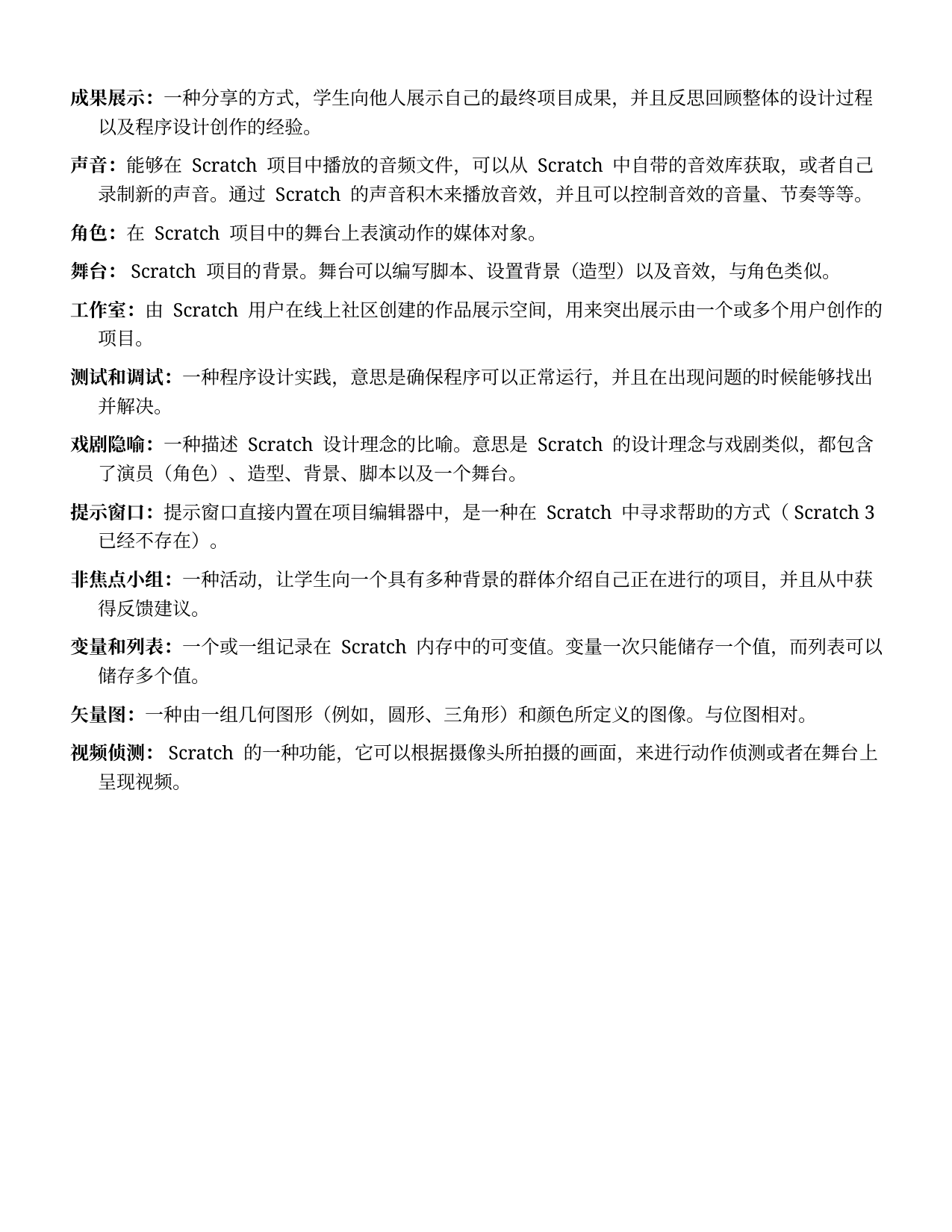

成果展示：一种分享的方式，学生向他人展示自己的最终项目成果，并且反思回顾整体的设计过程以及程序设计创作的经验。
声音：能够在 Scratch 项目中播放的音频文件，可以从 Scratch 中自带的音效库获取，或者自己录制新的声音。通过 Scratch 的声音积木来播放音效，并且可以控制音效的音量、节奏等等。
角色：在 Scratch 项目中的舞台上表演动作的媒体对象。
舞台：Scratch 项目的背景。舞台可以编写脚本、设置背景（造型）以及音效，与角色类似。
工作室：由 Scratch 用户在线上社区创建的作品展示空间，用来突出展示由一个或多个用户创作的项目。
测试和调试：一种程序设计实践，意思是确保程序可以正常运行，并且在出现问题的时候能够找出并解决。
戏剧隐喻：一种描述 Scratch 设计理念的比喻。意思是 Scratch 的设计理念与戏剧类似，都包含了演员（角色）、造型、背景、脚本以及一个舞台。
提示窗口：提示窗口直接内置在项目编辑器中，是一种在 Scratch 中寻求帮助的方式（Scratch 3 已经不存在）。
非焦点小组：一种活动，让学生向一个具有多种背景的群体介绍自己正在进行的项目，并且从中获得反馈建议。
变量和列表：一个或一组记录在 Scratch 内存中的可变值。变量一次只能储存一个值，而列表可以储存多个值。
矢量图：一种由一组几何图形（例如，圆形、三角形）和颜色所定义的图像。与位图相对。
视频侦测：Scratch 的一种功能，它可以根据摄像头所拍摄的画面，来进行动作侦测或者在舞台上呈现视频。